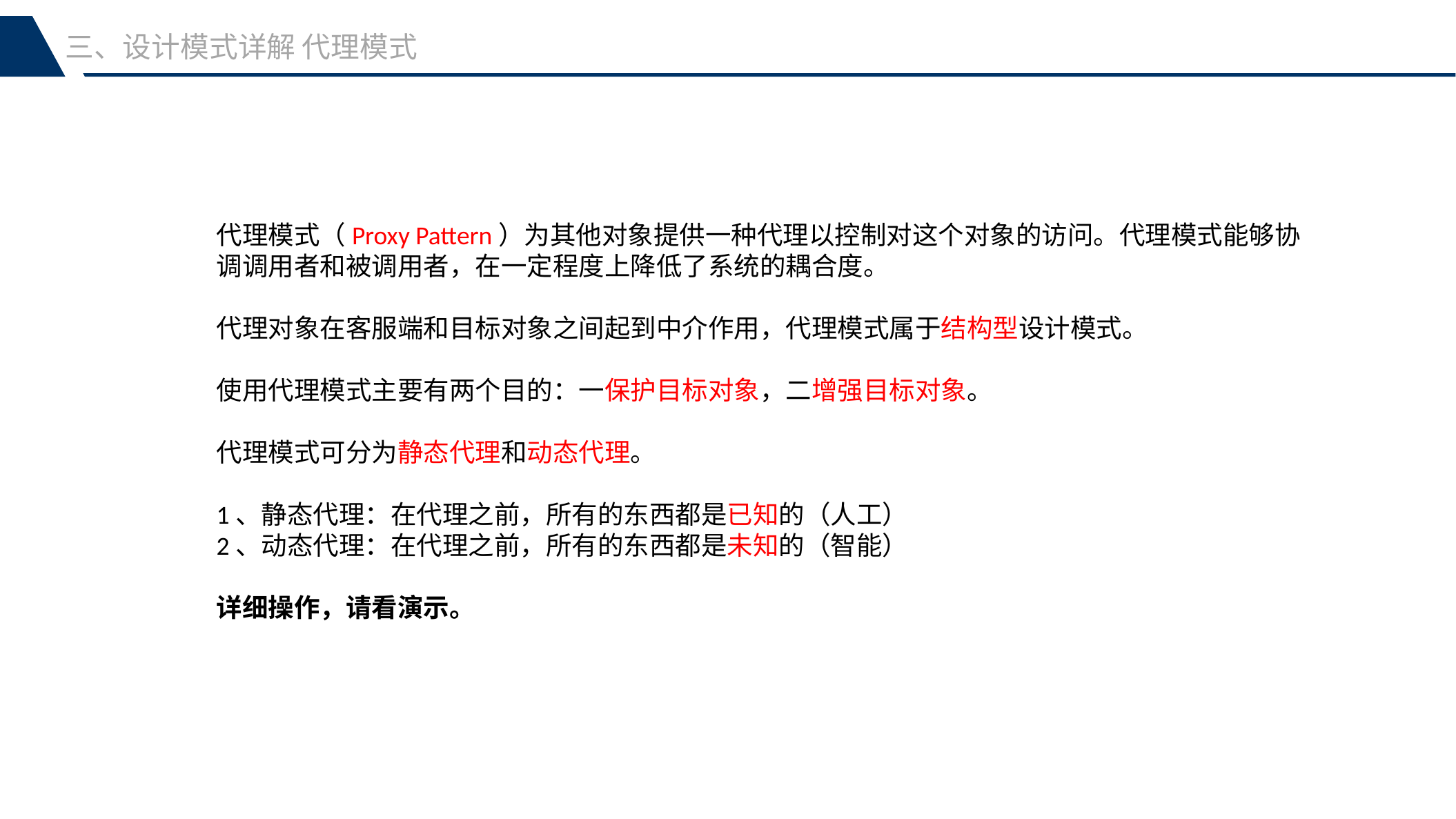

三、设计模式详解 代理模式

代理模式（Proxy Pattern）为其他对象提供一种代理以控制对这个对象的访问。代理模式能够协调调用者和被调用者，在一定程度上降低了系统的耦合度。

代理对象在客服端和目标对象之间起到中介作用，代理模式属于结构型设计模式。

使用代理模式主要有两个目的：一保护目标对象，二增强目标对象。

代理模式可分为静态代理和动态代理。

1、静态代理：在代理之前，所有的东西都是已知的（人工）
2、动态代理：在代理之前，所有的东西都是未知的（智能）

详细操作，请看演示。